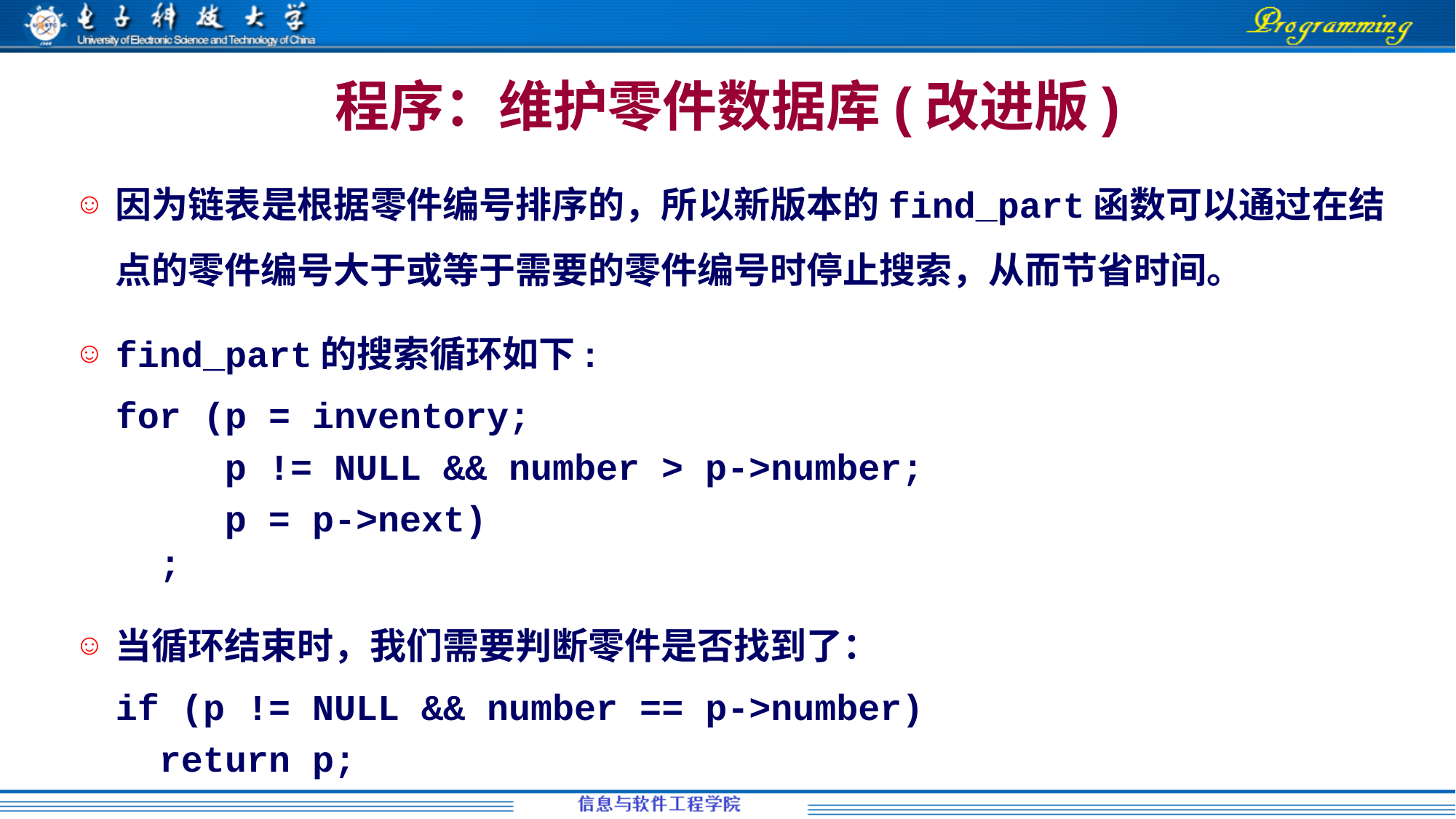

# 程序：维护零件数据库(改进版)
因为链表是根据零件编号排序的，所以新版本的find_part函数可以通过在结点的零件编号大于或等于需要的零件编号时停止搜索，从而节省时间。
find_part的搜索循环如下:
	for (p = inventory;
	     p != NULL && number > p->number;
	     p = p->next)
	  ;
当循环结束时，我们需要判断零件是否找到了：
	if (p != NULL && number == p->number)
	  return p;